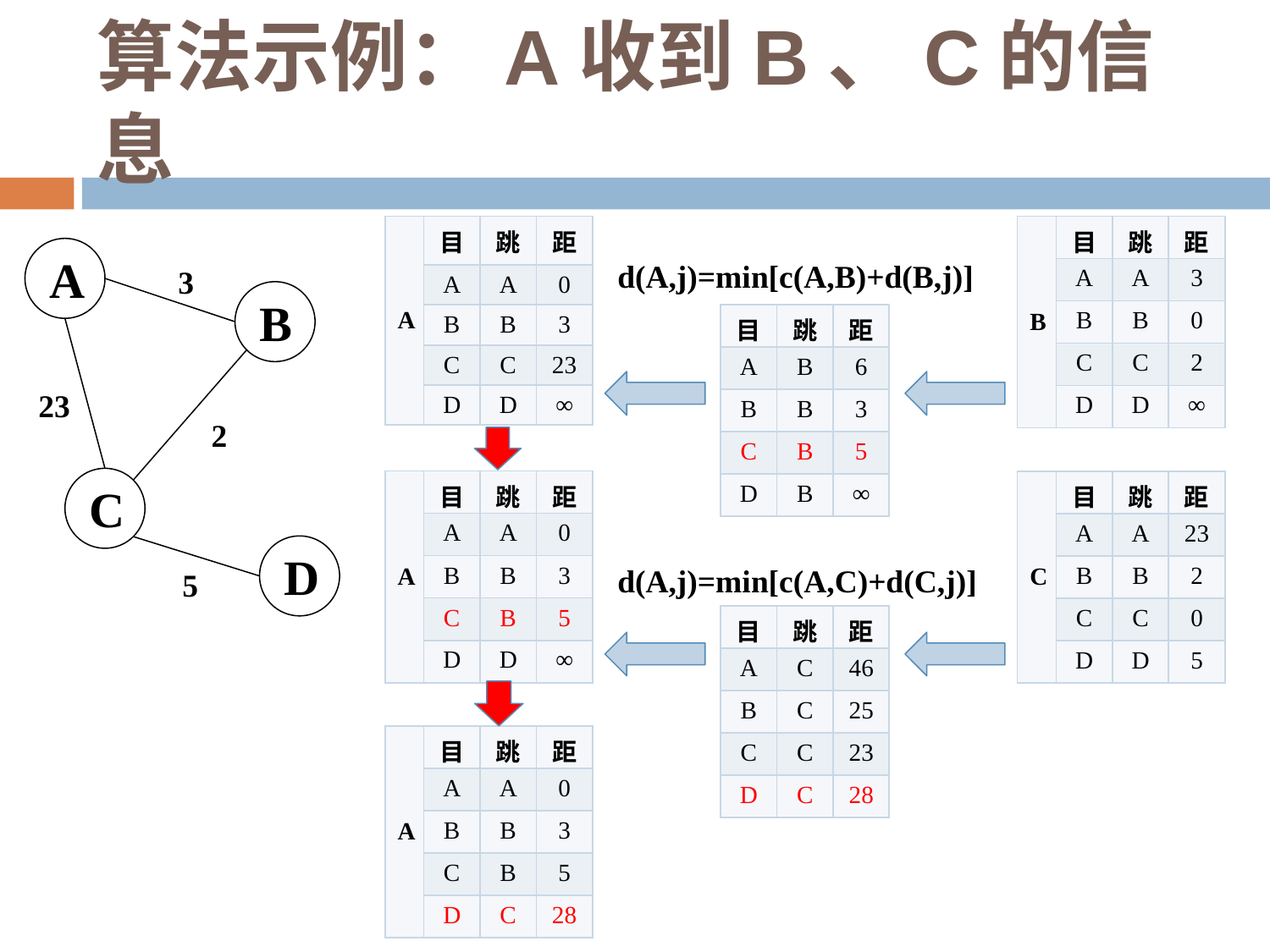

# 算法示例：A收到B、C的信息
| A | 目 | 跳 | 距 |
| --- | --- | --- | --- |
|  | A | A | 0 |
|  | B | B | 3 |
|  | C | C | 23 |
|  | D | D | ∞ |
| B | 目 | 跳 | 距 |
| --- | --- | --- | --- |
|  | A | A | 3 |
|  | B | B | 0 |
|  | C | C | 2 |
|  | D | D | ∞ |
A
3
B
23
2
C
D
5
d(A,j)=min[c(A,B)+d(B,j)]
| 目 | 跳 | 距 |
| --- | --- | --- |
| A | B | 6 |
| B | B | 3 |
| C | B | 5 |
| D | B | ∞ |

| A | 目 | 跳 | 距 |
| --- | --- | --- | --- |
|  | A | A | 0 |
|  | B | B | 3 |
|  | C | B | 5 |
|  | D | D | ∞ |
| C | 目 | 跳 | 距 |
| --- | --- | --- | --- |
|  | A | A | 23 |
|  | B | B | 2 |
|  | C | C | 0 |
|  | D | D | 5 |
d(A,j)=min[c(A,C)+d(C,j)]
| 目 | 跳 | 距 |
| --- | --- | --- |
| A | C | 46 |
| B | C | 25 |
| C | C | 23 |
| D | C | 28 |

| A | 目 | 跳 | 距 |
| --- | --- | --- | --- |
|  | A | A | 0 |
|  | B | B | 3 |
|  | C | B | 5 |
|  | D | C | 28 |